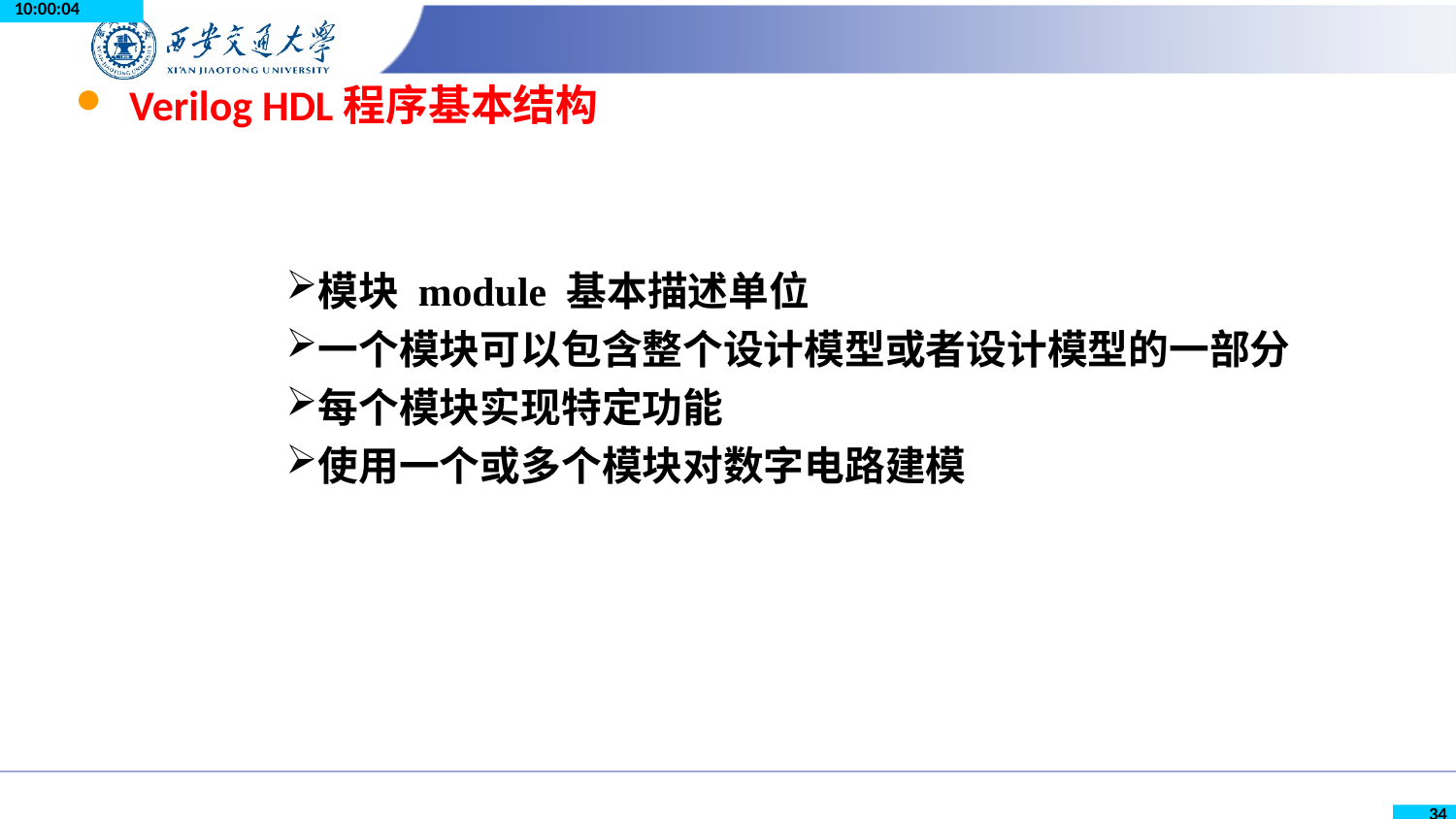

10:00:04
  Verilog HDL程序基本结构
模块 module 基本描述单位
一个模块可以包含整个设计模型或者设计模型的一部分
每个模块实现特定功能
使用一个或多个模块对数字电路建模
34